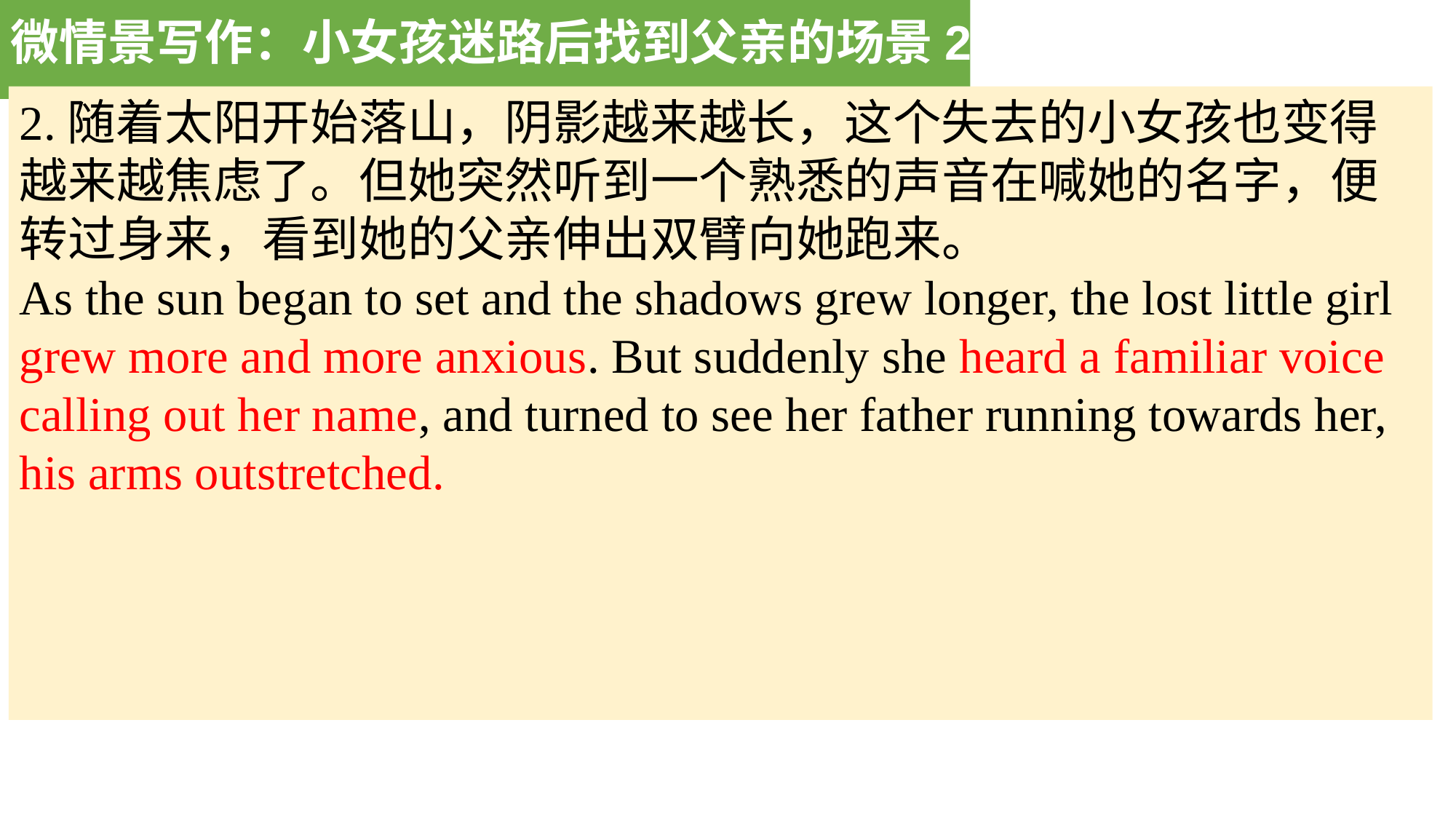

微情景写作：小女孩迷路后找到父亲的场景2

2.随着太阳开始落山，阴影越来越长，这个失去的小女孩也变得越来越焦虑了。但她突然听到一个熟悉的声音在喊她的名字，便转过身来，看到她的父亲伸出双臂向她跑来。
As the sun began to set and the shadows grew longer, the lost little girl grew more and more anxious. But suddenly she heard a familiar voice calling out her name, and turned to see her father running towards her, his arms outstretched.